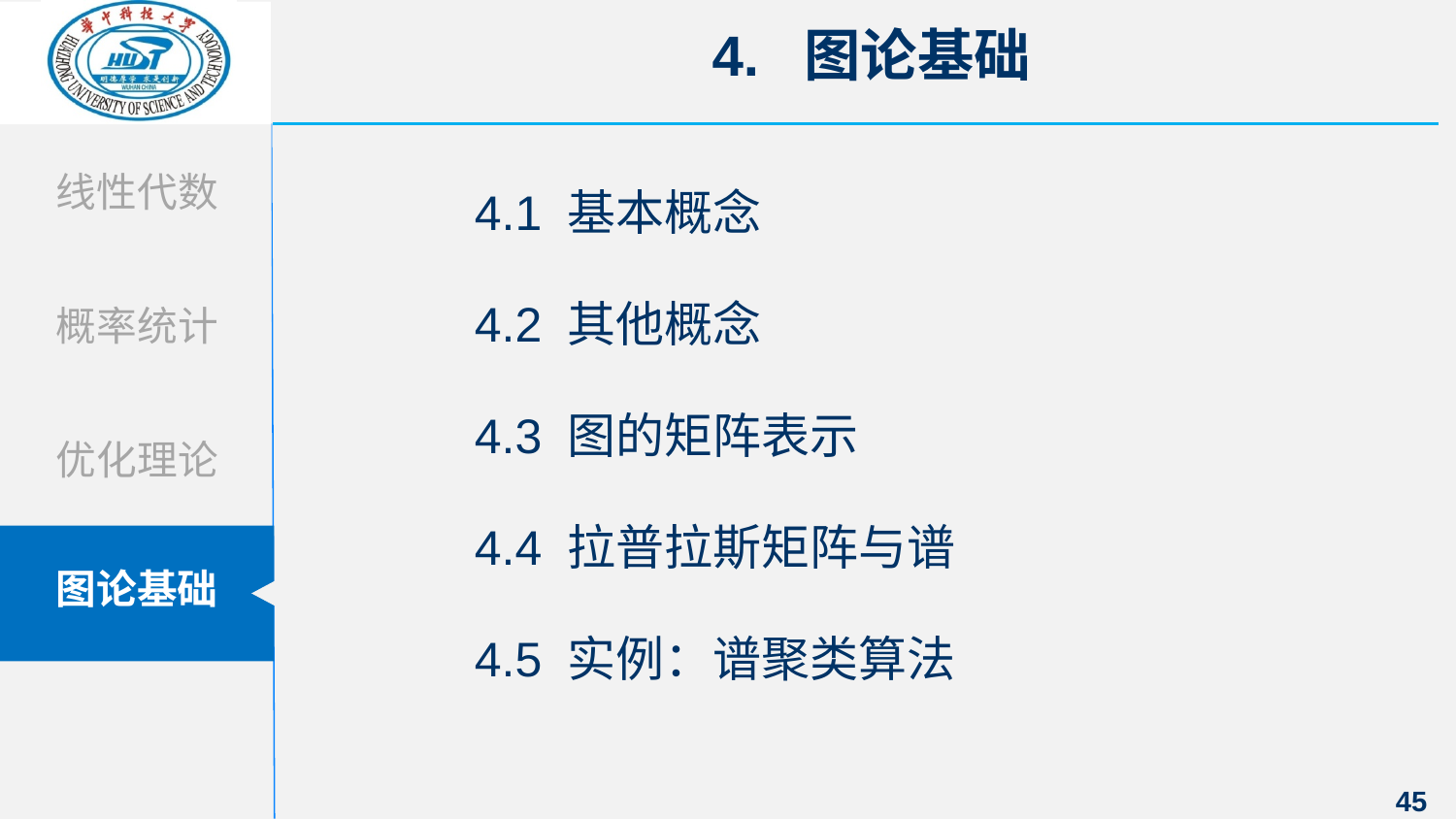

4.  图论基础
4.1 基本概念
4.2 其他概念
4.3 图的矩阵表示
4.4 拉普拉斯矩阵与谱
4.5 实例：谱聚类算法